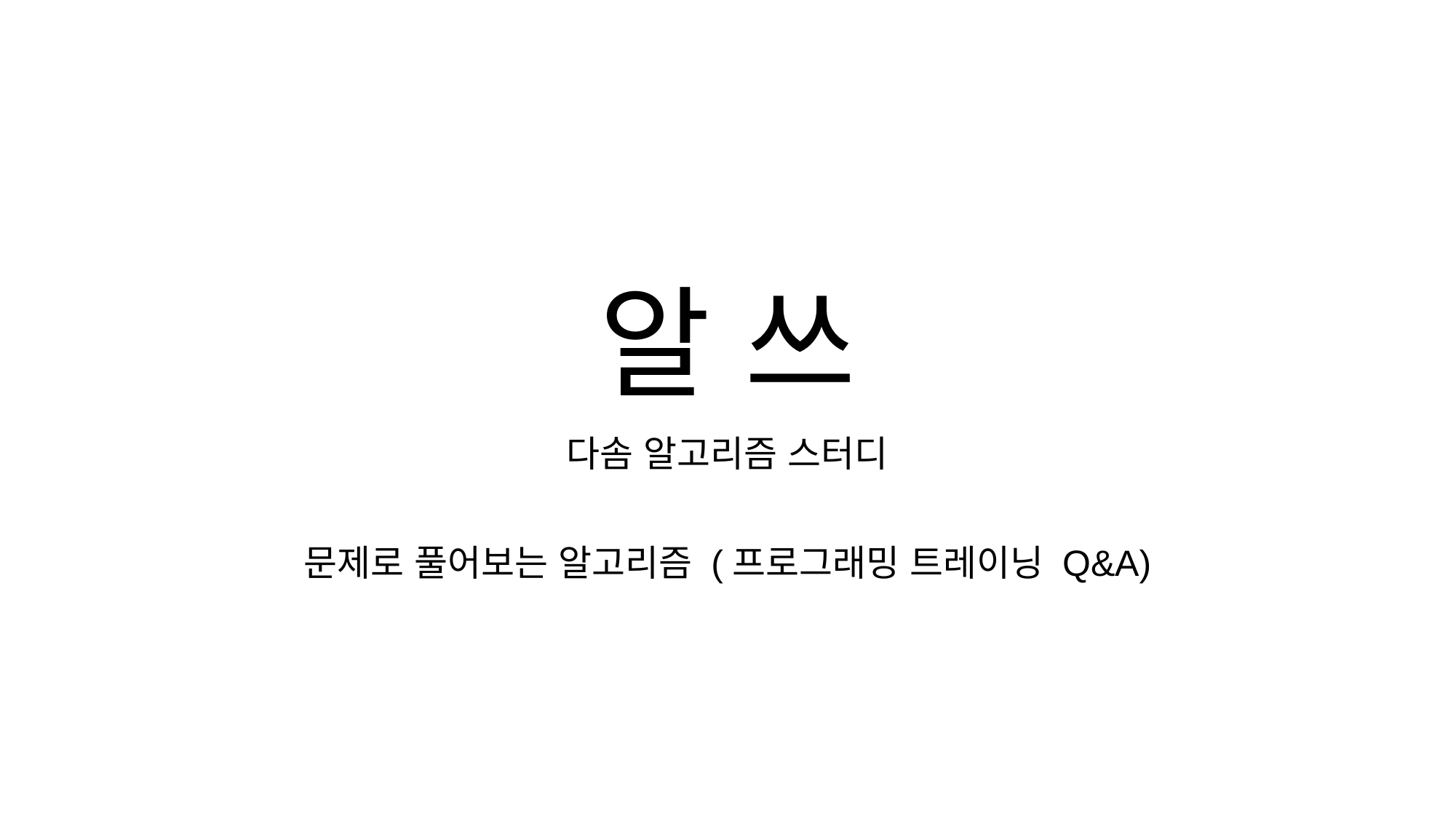

# 알 쓰
다솜 알고리즘 스터디

문제로 풀어보는 알고리즘 (프로그래밍 트레이닝 Q&A)